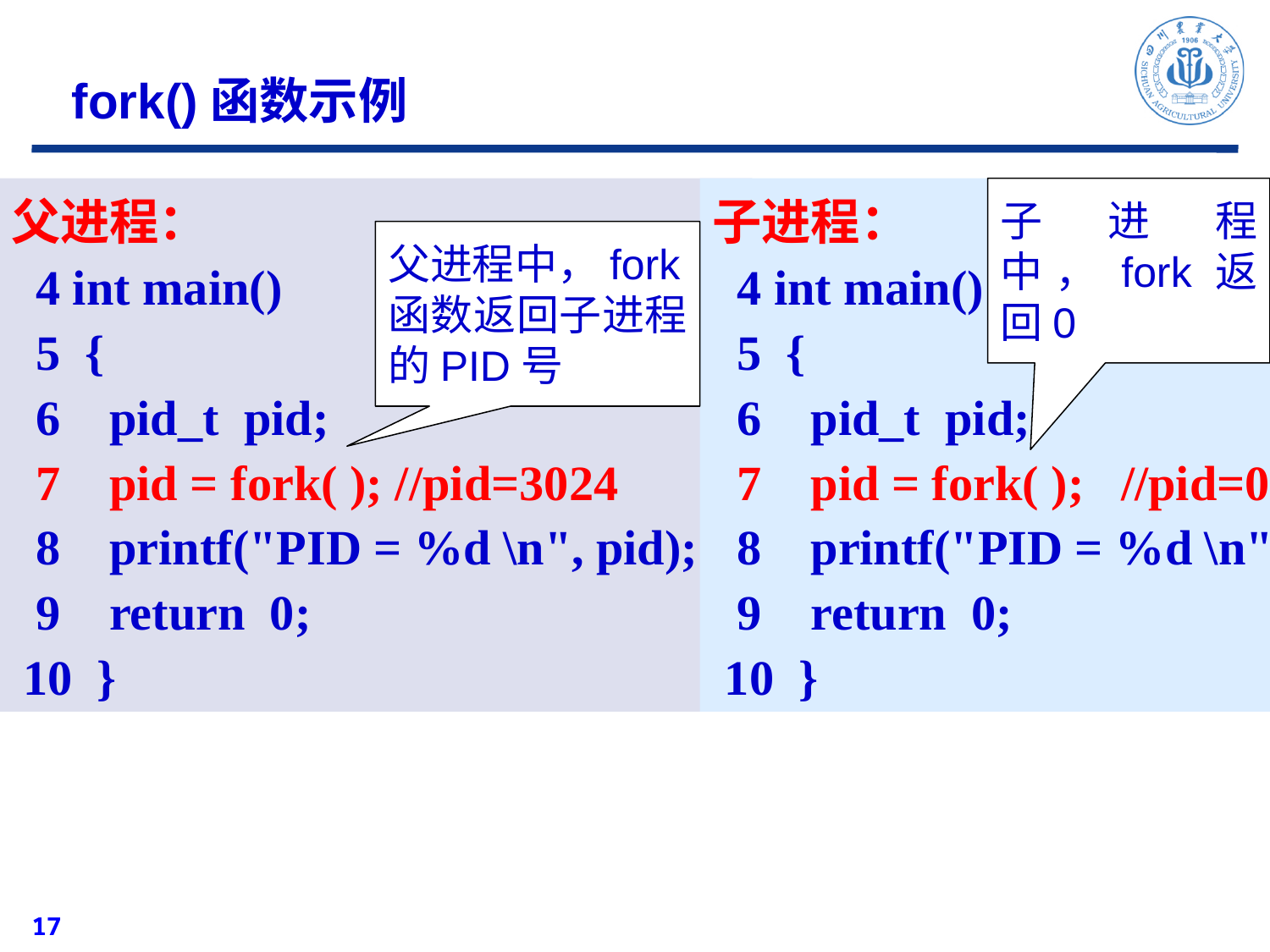

fork()函数示例
父进程：
  4 int main()
  5  {
  6    pid_t  pid;
  7    pid = fork( ); //pid=3024
  8    printf("PID = %d \n", pid);
  9    return  0;
 10  }
子进程：
  4 int main()
  5  {
  6    pid_t  pid;
  7    pid = fork( );   //pid=0
  8    printf("PID = %d \n", pid);
  9    return  0;
 10  }
子进程中，fork返回0
父进程中，fork函数返回子进程的PID号